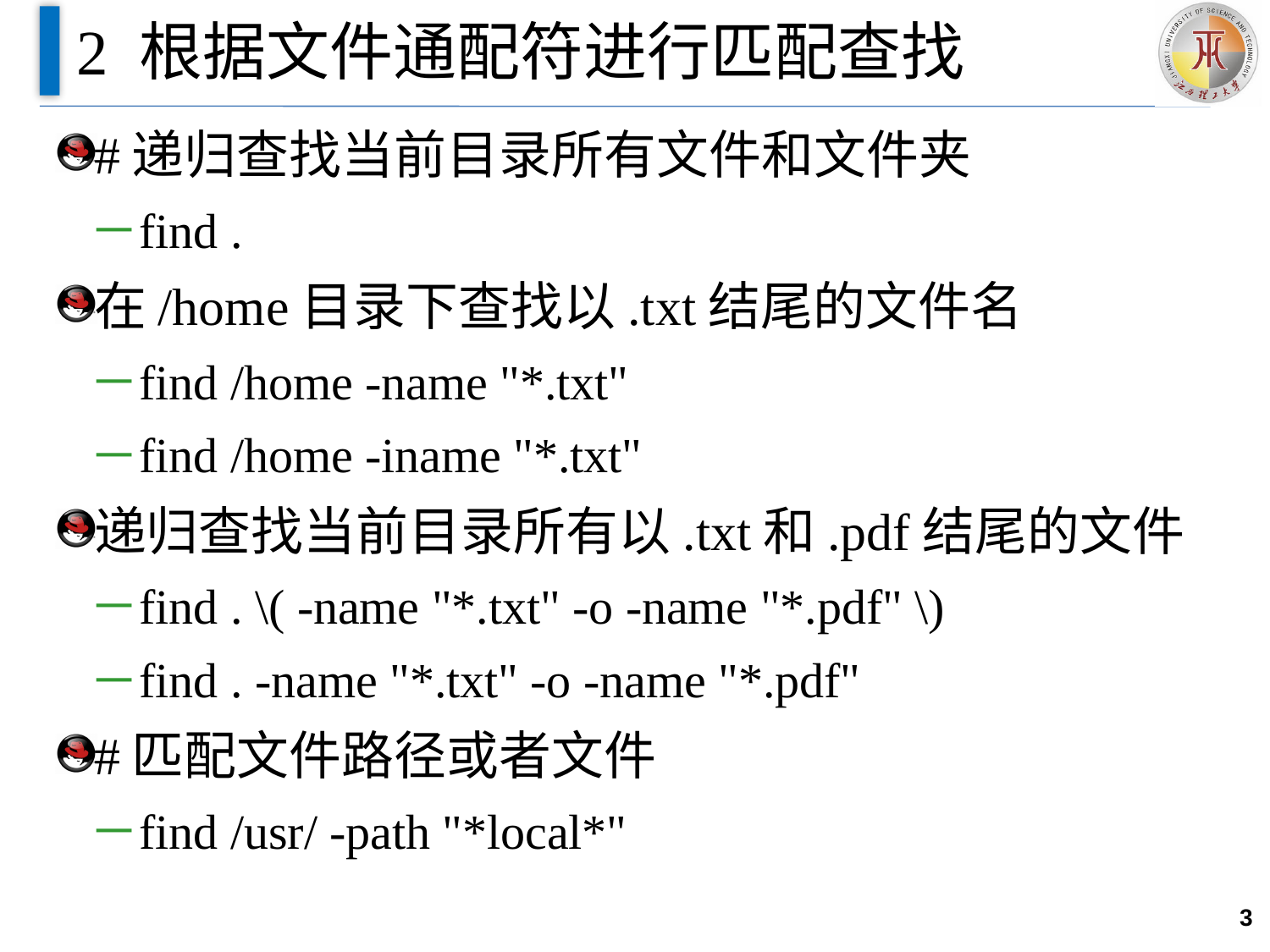

# 2 根据文件通配符进行匹配查找
#递归查找当前目录所有文件和文件夹
find .
在/home目录下查找以.txt结尾的文件名
find /home -name "*.txt"
find /home -iname "*.txt"
递归查找当前目录所有以.txt和.pdf结尾的文件
find . \( -name "*.txt" -o -name "*.pdf" \)
find . -name "*.txt" -o -name "*.pdf"
#匹配文件路径或者文件
find /usr/ -path "*local*"
3